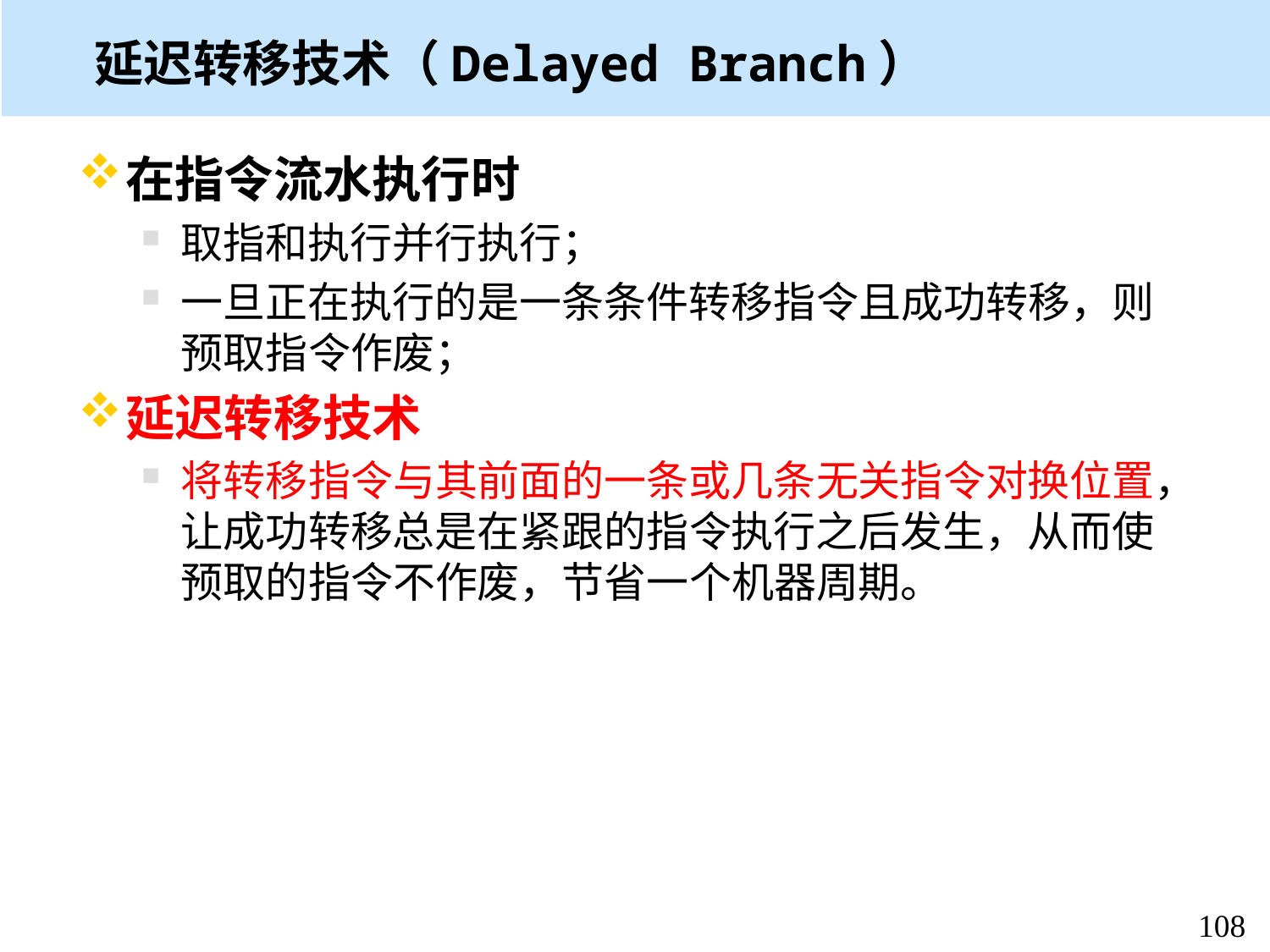

# 延迟转移技术（Delayed Branch）
在指令流水执行时
取指和执行并行执行；
一旦正在执行的是一条条件转移指令且成功转移，则预取指令作废；
延迟转移技术
将转移指令与其前面的一条或几条无关指令对换位置，让成功转移总是在紧跟的指令执行之后发生，从而使预取的指令不作废，节省一个机器周期。